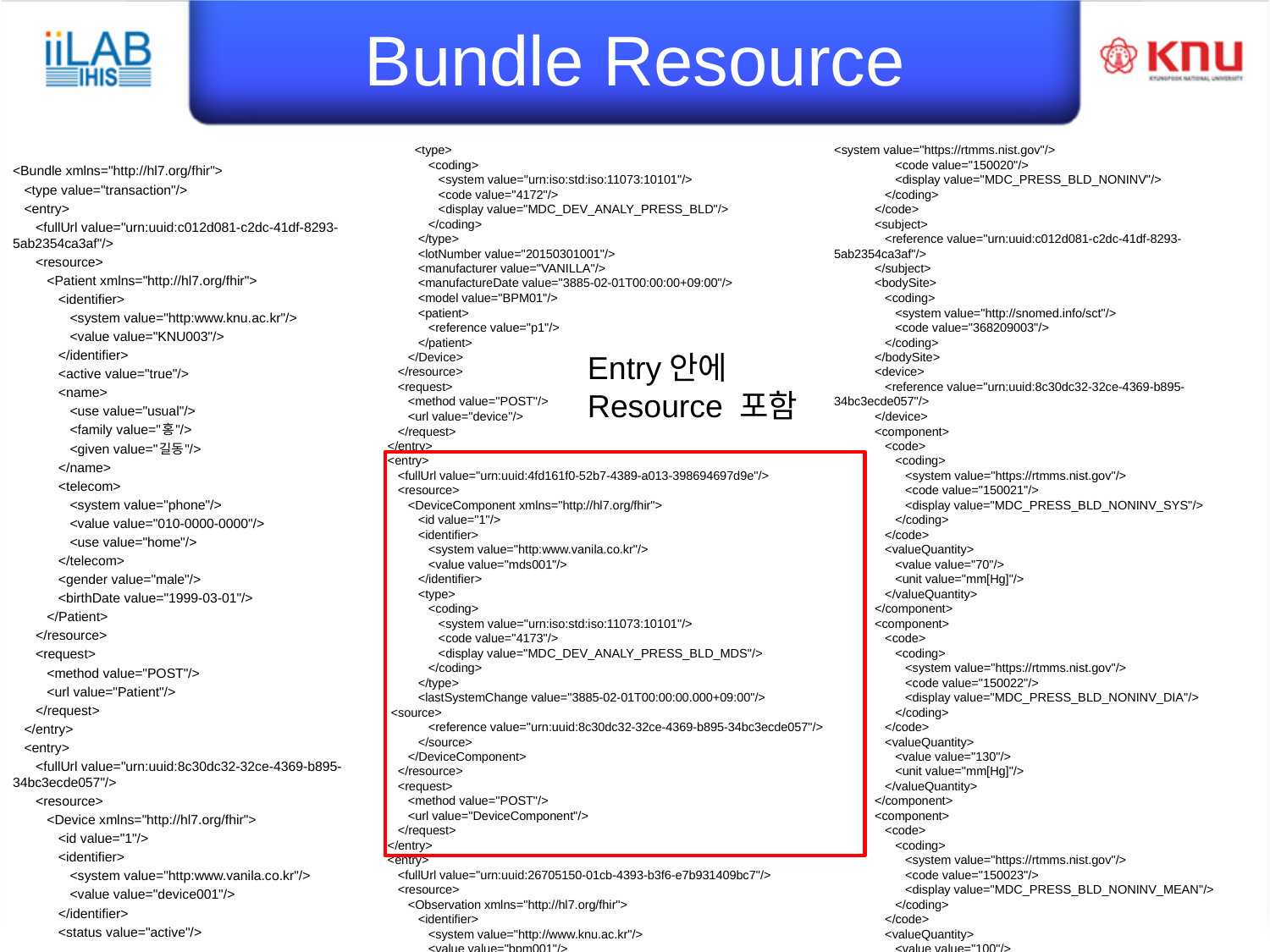

Bundle Resource
           <type>
               <coding>
                  <system value="urn:iso:std:iso:11073:10101"/>
                  <code value="4172"/>
                  <display value="MDC_DEV_ANALY_PRESS_BLD"/>
               </coding>
            </type>
            <lotNumber value="20150301001"/>
            <manufacturer value="VANILLA"/>
            <manufactureDate value="3885-02-01T00:00:00+09:00"/>
            <model value="BPM01"/>
            <patient>
               <reference value="p1"/>
            </patient>
         </Device>
      </resource>
      <request>
         <method value="POST"/>
         <url value="device"/>
      </request>
   </entry>
   <entry>
      <fullUrl value="urn:uuid:4fd161f0-52b7-4389-a013-398694697d9e"/>
      <resource>
         <DeviceComponent xmlns="http://hl7.org/fhir">
            <id value="1"/>
            <identifier>
               <system value="http:www.vanila.co.kr"/>
               <value value="mds001"/>
            </identifier>
            <type>
               <coding>
                  <system value="urn:iso:std:iso:11073:10101"/>
                  <code value="4173"/>
                  <display value="MDC_DEV_ANALY_PRESS_BLD_MDS"/>
               </coding>
            </type>
            <lastSystemChange value="3885-02-01T00:00:00.000+09:00"/>
    <source>
               <reference value="urn:uuid:8c30dc32-32ce-4369-b895-34bc3ecde057"/>
            </source>
         </DeviceComponent>
      </resource>
      <request>
         <method value="POST"/>
         <url value="DeviceComponent"/>
      </request>
   </entry>
   <entry>
      <fullUrl value="urn:uuid:26705150-01cb-4393-b3f6-e7b931409bc7"/>
      <resource>
         <Observation xmlns="http://hl7.org/fhir">
            <identifier>
               <system value="http://www.knu.ac.kr"/>
               <value value="bpm001"/>
            </identifier>
            <status value="registered"/>
            <code>
               <coding>

<system value="https://rtmms.nist.gov"/>
                  <code value="150020"/>
                  <display value="MDC_PRESS_BLD_NONINV"/>
               </coding>
            </code>
            <subject>
               <reference value="urn:uuid:c012d081-c2dc-41df-8293-5ab2354ca3af"/>
            </subject>
            <bodySite>
               <coding>
                  <system value="http://snomed.info/sct"/>
                  <code value="368209003"/>
               </coding>
            </bodySite>
            <device>
               <reference value="urn:uuid:8c30dc32-32ce-4369-b895-34bc3ecde057"/>
            </device>
            <component>
               <code>
                  <coding>
                     <system value="https://rtmms.nist.gov"/>
                     <code value="150021"/>
                     <display value="MDC_PRESS_BLD_NONINV_SYS"/>
                  </coding>
               </code>
               <valueQuantity>
                  <value value="70"/>
                  <unit value="mm[Hg]"/>
               </valueQuantity>
            </component>
            <component>
               <code>
                  <coding>
                     <system value="https://rtmms.nist.gov"/>
                     <code value="150022"/>
                     <display value="MDC_PRESS_BLD_NONINV_DIA"/>
                  </coding>
               </code>
               <valueQuantity>
                  <value value="130"/>
                  <unit value="mm[Hg]"/>
               </valueQuantity>
            </component>
            <component>
               <code>
                  <coding>
                     <system value="https://rtmms.nist.gov"/>
                     <code value="150023"/>
                     <display value="MDC_PRESS_BLD_NONINV_MEAN"/>
                  </coding>
               </code>
               <valueQuantity>
                  <value value="100"/>
                  <unit value="mm[Hg]"/>
               </valueQuantity>
            </component>
         </Observation>
      </resource>
      <request>
         <method value="POST"/>
         <url value="Observation"/>
      </request>
   </entry>
</Bundle>
<Bundle xmlns="http://hl7.org/fhir">
   <type value="transaction"/>
   <entry>
      <fullUrl value="urn:uuid:c012d081-c2dc-41df-8293-5ab2354ca3af"/>
      <resource>
         <Patient xmlns="http://hl7.org/fhir">
            <identifier>
               <system value="http:www.knu.ac.kr"/>
               <value value="KNU003"/>
            </identifier>
            <active value="true"/>
            <name>
               <use value="usual"/>
               <family value="홍"/>
               <given value="길동"/>
            </name>
            <telecom>
               <system value="phone"/>
               <value value="010-0000-0000"/>
               <use value="home"/>
            </telecom>
            <gender value="male"/>
            <birthDate value="1999-03-01"/>
         </Patient>
      </resource>
      <request>
         <method value="POST"/>
         <url value="Patient"/>
      </request>
   </entry>
   <entry>
      <fullUrl value="urn:uuid:8c30dc32-32ce-4369-b895-34bc3ecde057"/>
      <resource>
         <Device xmlns="http://hl7.org/fhir">
            <id value="1"/>
            <identifier>
               <system value="http:www.vanila.co.kr"/>
               <value value="device001"/>
            </identifier>
            <status value="active"/>
Entry안에 Resource 포함